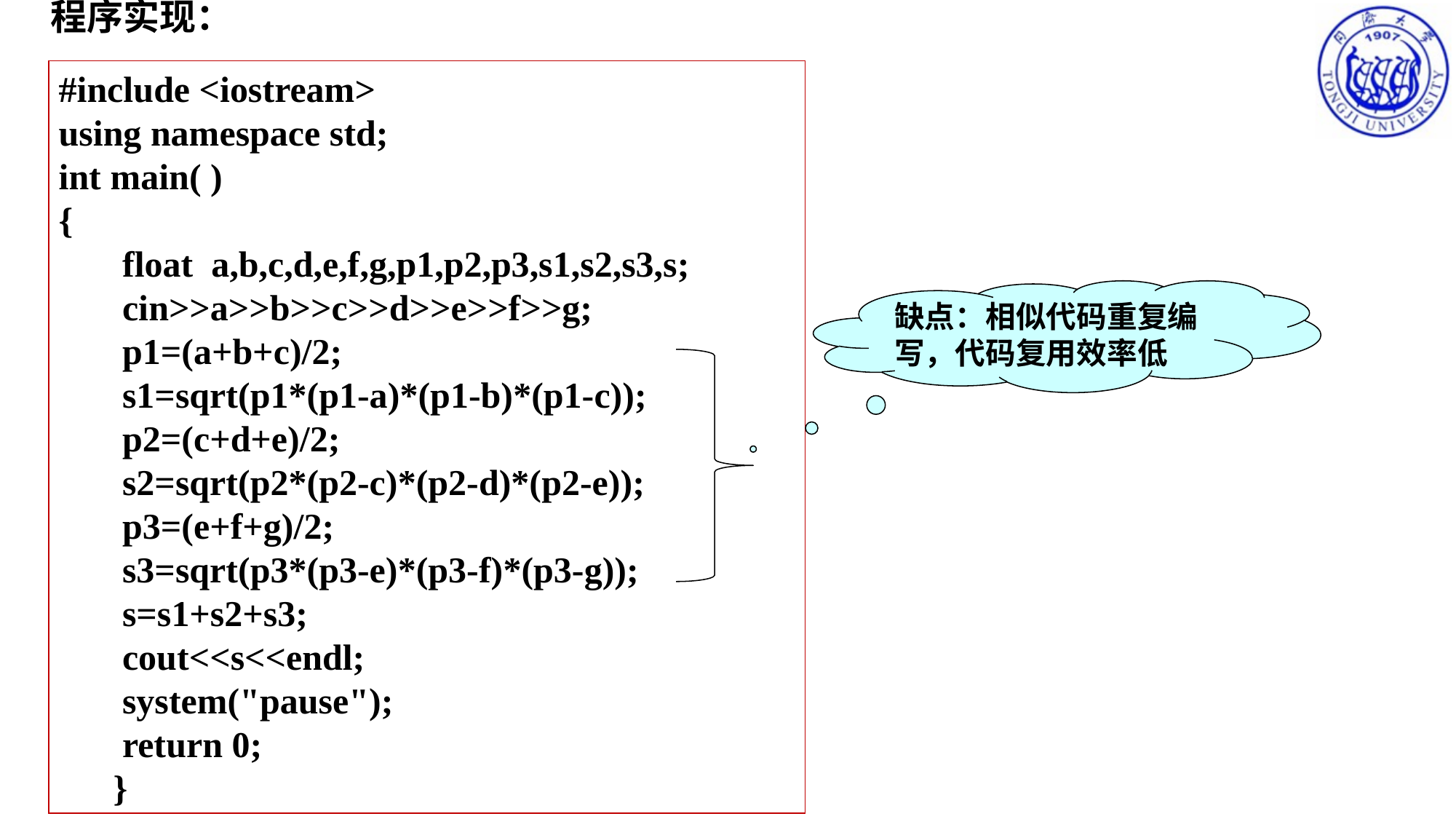

程序实现：
#include <iostream>
using namespace std;
int main( )
{
 float  a,b,c,d,e,f,g,p1,p2,p3,s1,s2,s3,s;
 cin>>a>>b>>c>>d>>e>>f>>g;
 p1=(a+b+c)/2;
 s1=sqrt(p1*(p1-a)*(p1-b)*(p1-c));
 p2=(c+d+e)/2;
 s2=sqrt(p2*(p2-c)*(p2-d)*(p2-e));
 p3=(e+f+g)/2;
 s3=sqrt(p3*(p3-e)*(p3-f)*(p3-g));
 s=s1+s2+s3;
 cout<<s<<endl;
 system("pause");
 return 0;
}
缺点：相似代码重复编写，代码复用效率低